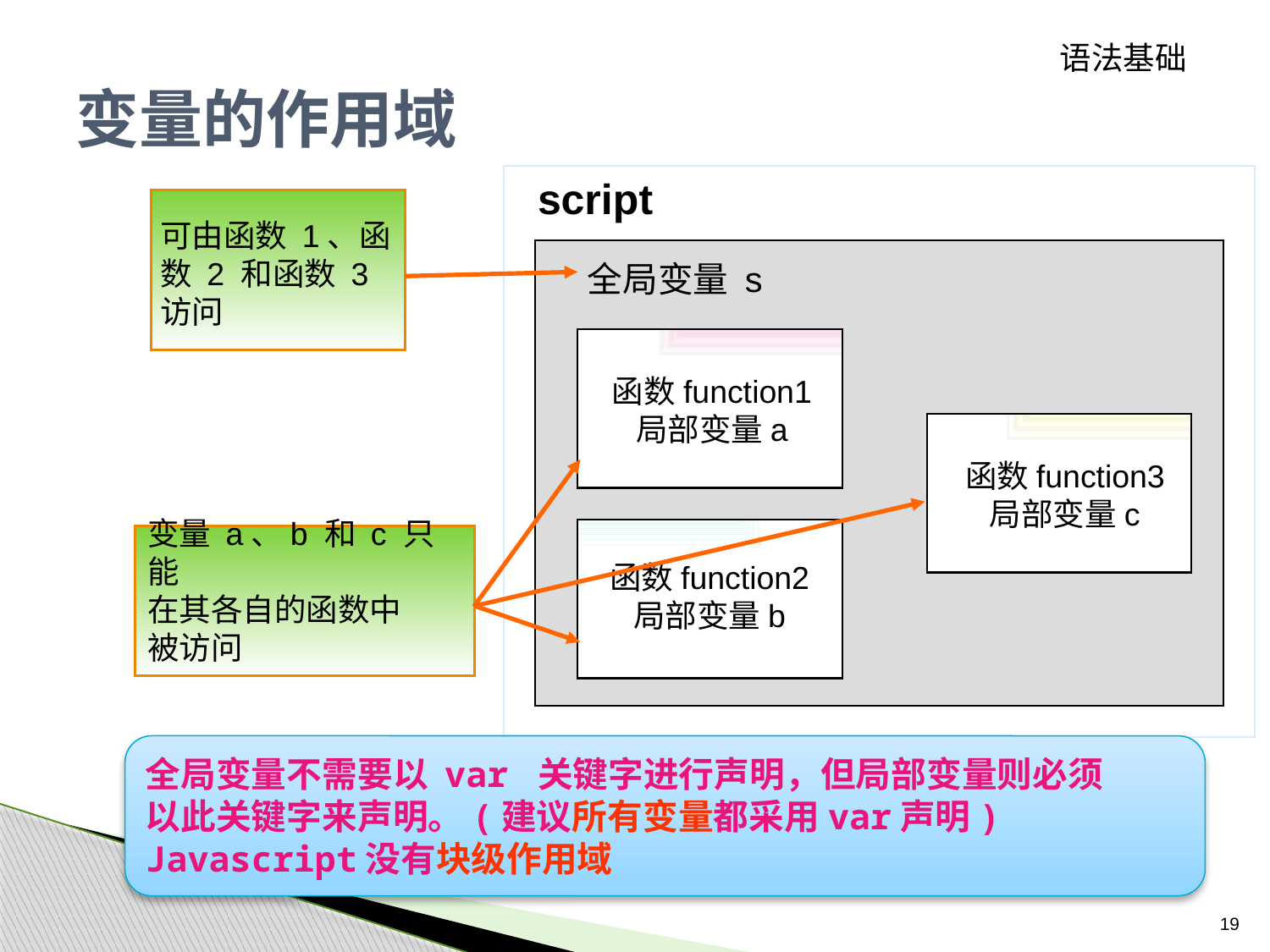

语法基础
# 变量的作用域

script

可由函数 1、函数 2 和函数 3 访问

全局变量 s

函数function1
局部变量a

函数function3
局部变量c

变量 a、b 和 c 只能
在其各自的函数中
被访问
函数function2
局部变量b

全局变量不需要以 var 关键字进行声明，但局部变量则必须
以此关键字来声明。(建议所有变量都采用var声明)  Javascript没有块级作用域
19